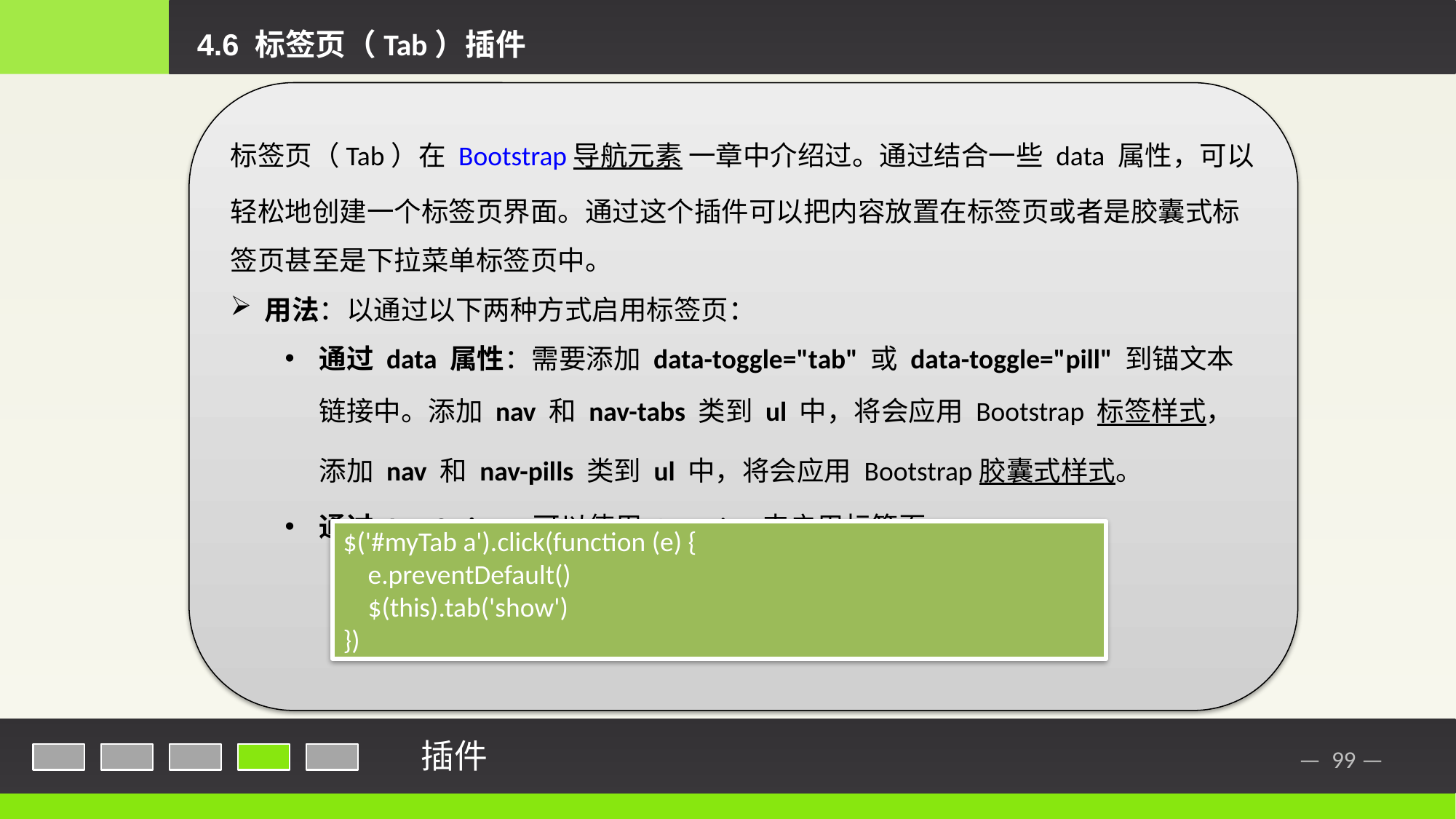

4.6 标签页（Tab）插件
标签页（Tab）在 Bootstrap 导航元素 一章中介绍过。通过结合一些 data 属性，可以轻松地创建一个标签页界面。通过这个插件可以把内容放置在标签页或者是胶囊式标签页甚至是下拉菜单标签页中。
用法：以通过以下两种方式启用标签页：
通过 data 属性：需要添加 data-toggle="tab" 或 data-toggle="pill" 到锚文本链接中。添加 nav 和 nav-tabs 类到 ul 中，将会应用 Bootstrap 标签样式，添加 nav 和 nav-pills 类到 ul 中，将会应用 Bootstrap胶囊式样式。
通过 JavaScript：可以使用 Javscript 来启用标签页：

$('#myTab a').click(function (e) {
    e.preventDefault()
    $(this).tab('show')
})